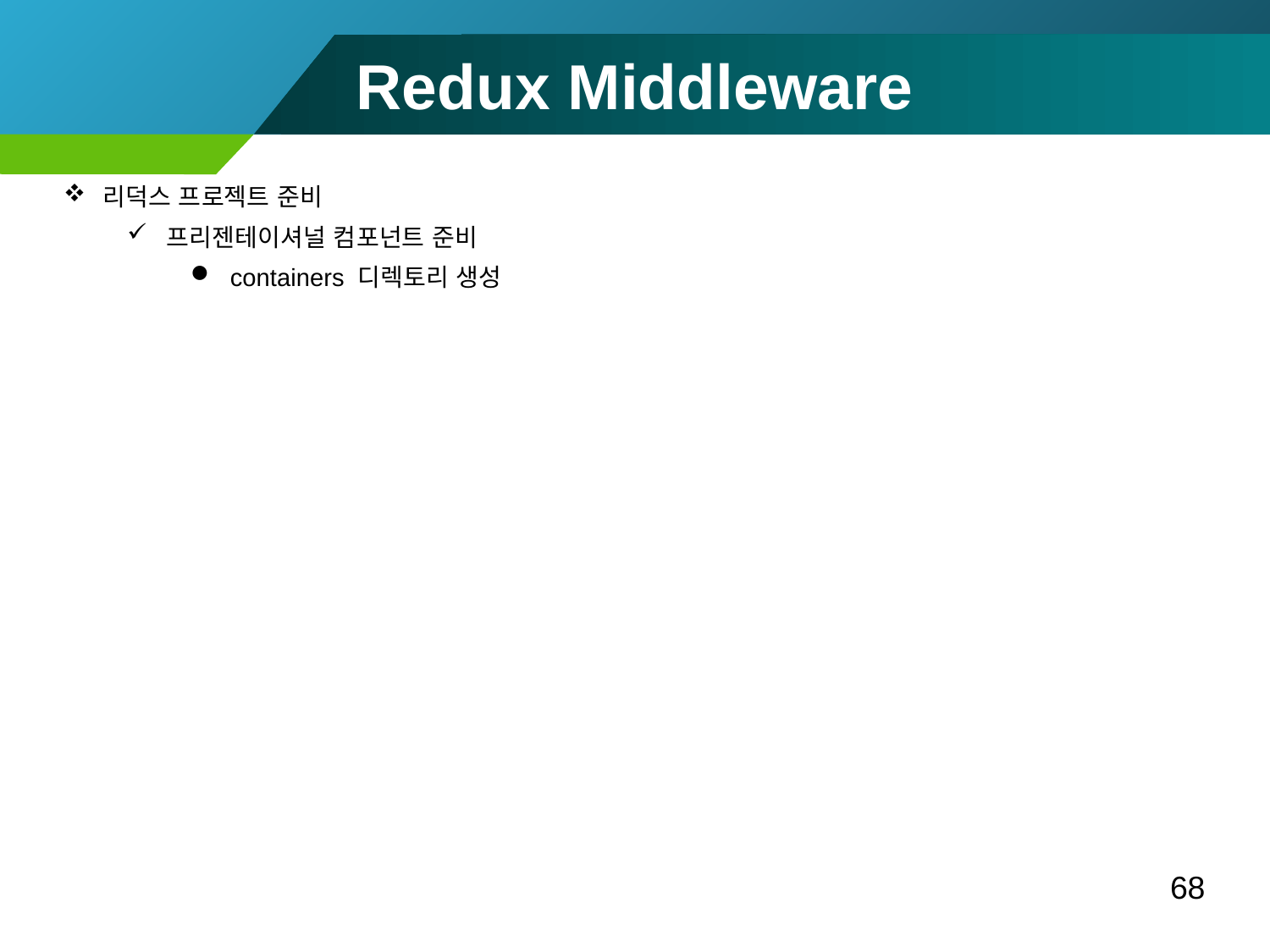

Redux Middleware
리덕스 프로젝트 준비
프리젠테이셔널 컴포넌트 준비
containers 디렉토리 생성
68